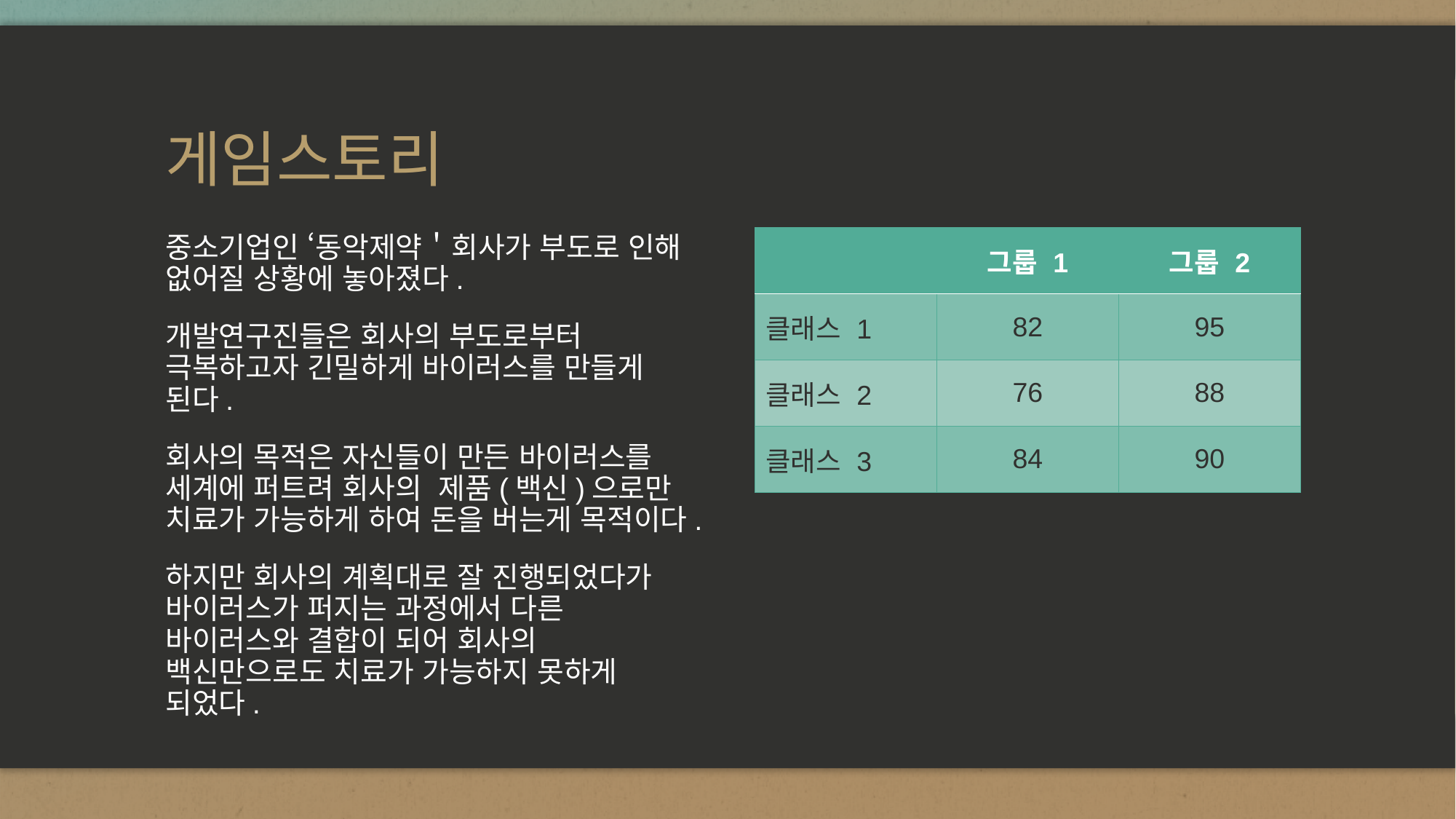

# 게임스토리
중소기업인 ‘동악제약＇회사가 부도로 인해 없어질 상황에 놓아졌다.
개발연구진들은 회사의 부도로부터 극복하고자 긴밀하게 바이러스를 만들게 된다.
회사의 목적은 자신들이 만든 바이러스를 세계에 퍼트려 회사의  제품(백신)으로만 치료가 가능하게 하여 돈을 버는게 목적이다.
하지만 회사의 계획대로 잘 진행되었다가 바이러스가 퍼지는 과정에서 다른 바이러스와 결합이 되어 회사의 백신만으로도 치료가 가능하지 못하게 되었다.

|  | 그룹 1 | 그룹 2 |
| --- | --- | --- |
| 클래스 1 | 82 | 95 |
| 클래스 2 | 76 | 88 |
| 클래스 3 | 84 | 90 |